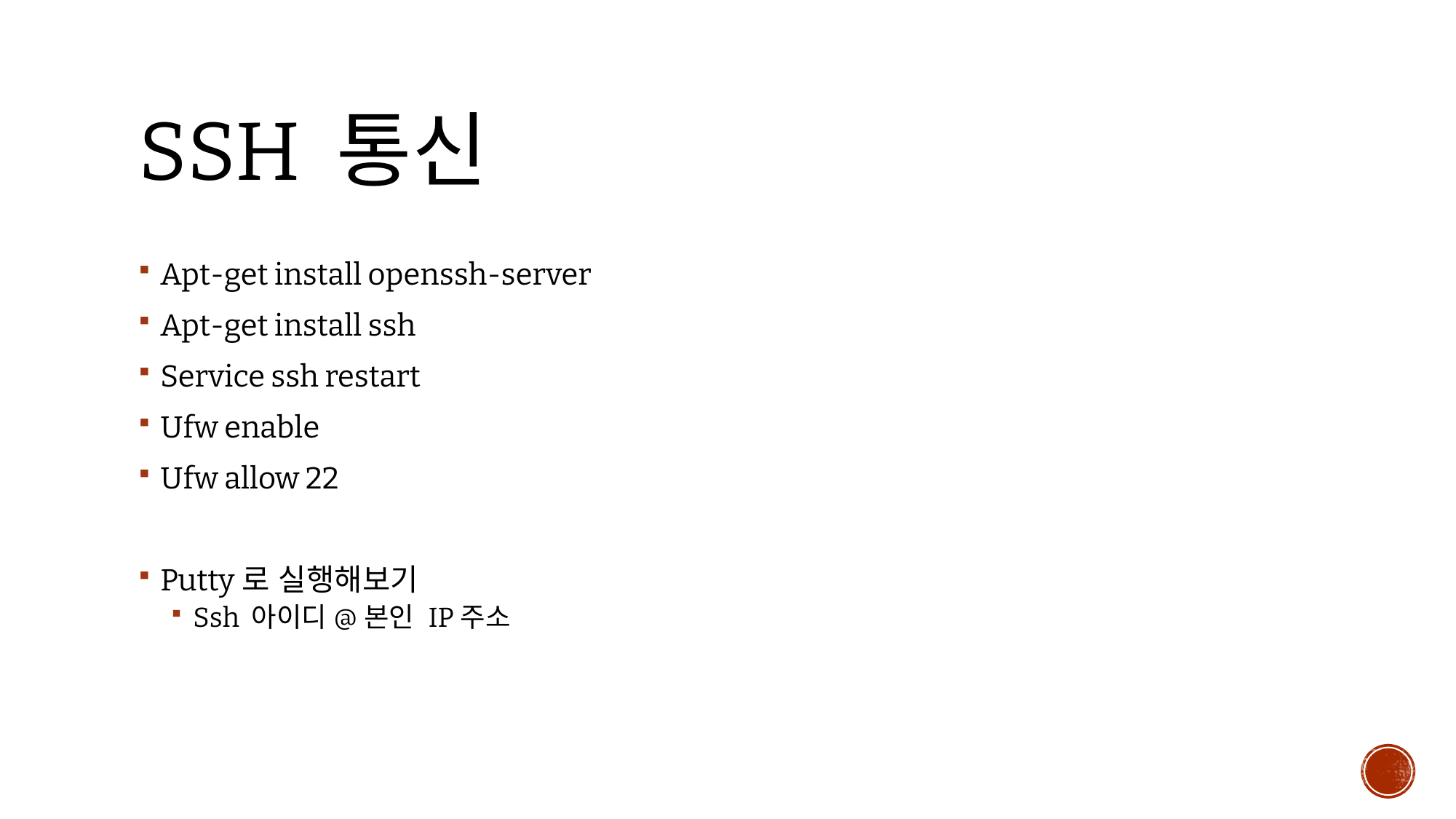

# Ssh 통신
Apt-get install openssh-server
Apt-get install ssh
Service ssh restart
Ufw enable
Ufw allow 22

Putty로 실행해보기
Ssh 아이디@본인 IP주소